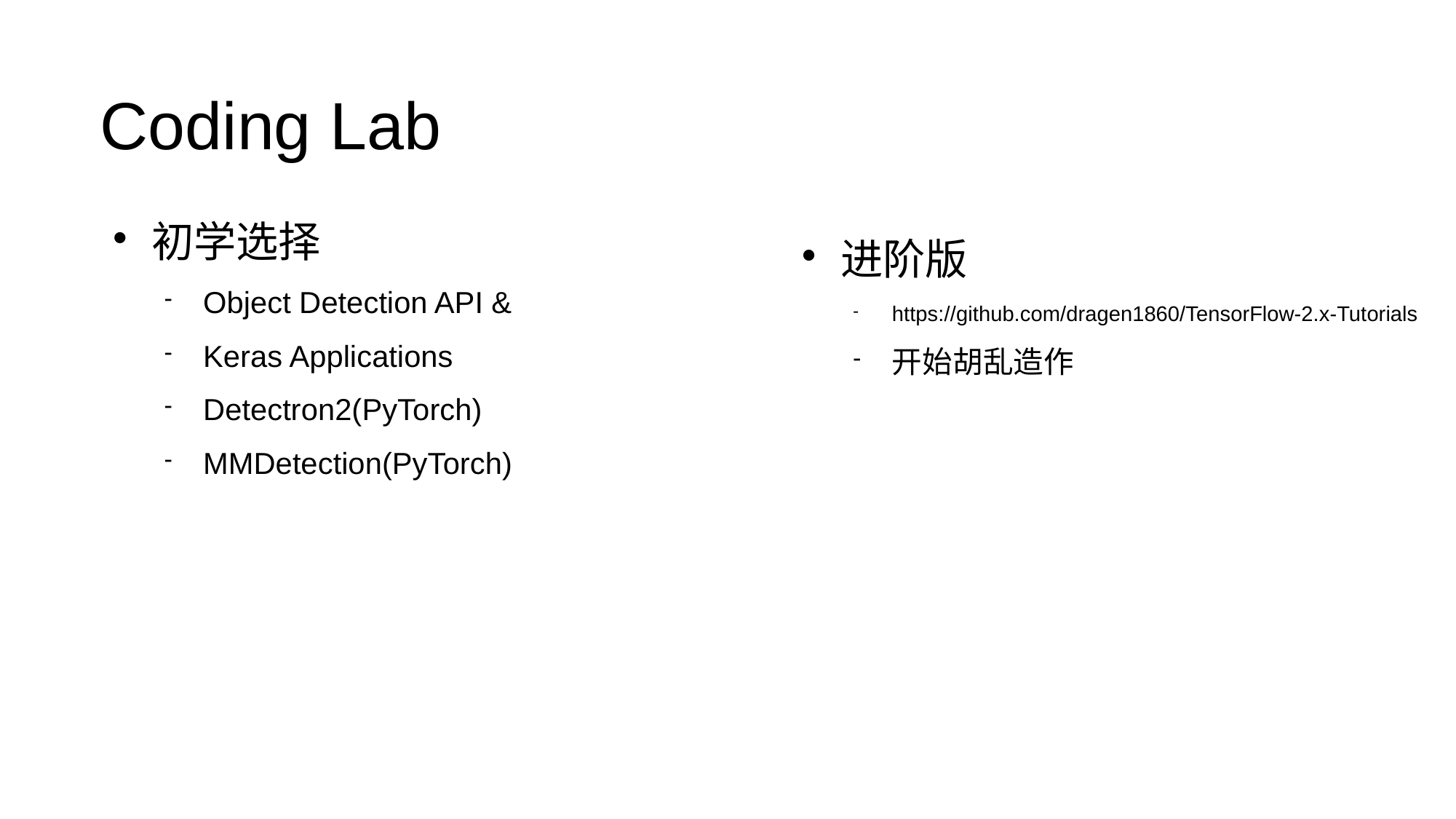

Coding Lab
初学选择
Object Detection API &
Keras Applications
Detectron2(PyTorch)
MMDetection(PyTorch)
进阶版
https://github.com/dragen1860/TensorFlow-2.x-Tutorials
开始胡乱造作